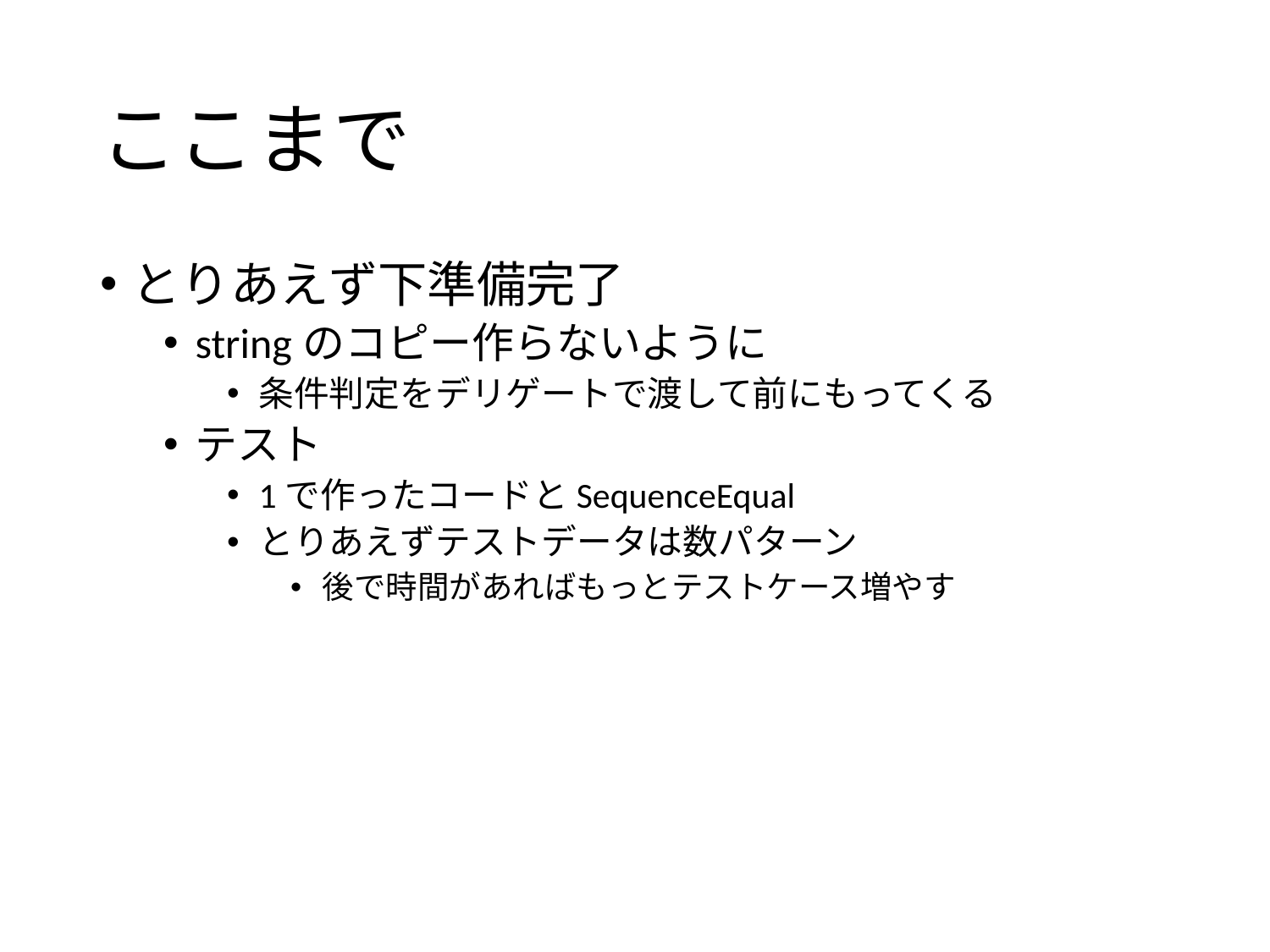

# ここまで
とりあえず下準備完了
stringのコピー作らないように
条件判定をデリゲートで渡して前にもってくる
テスト
1で作ったコードとSequenceEqual
とりあえずテストデータは数パターン
後で時間があればもっとテストケース増やす